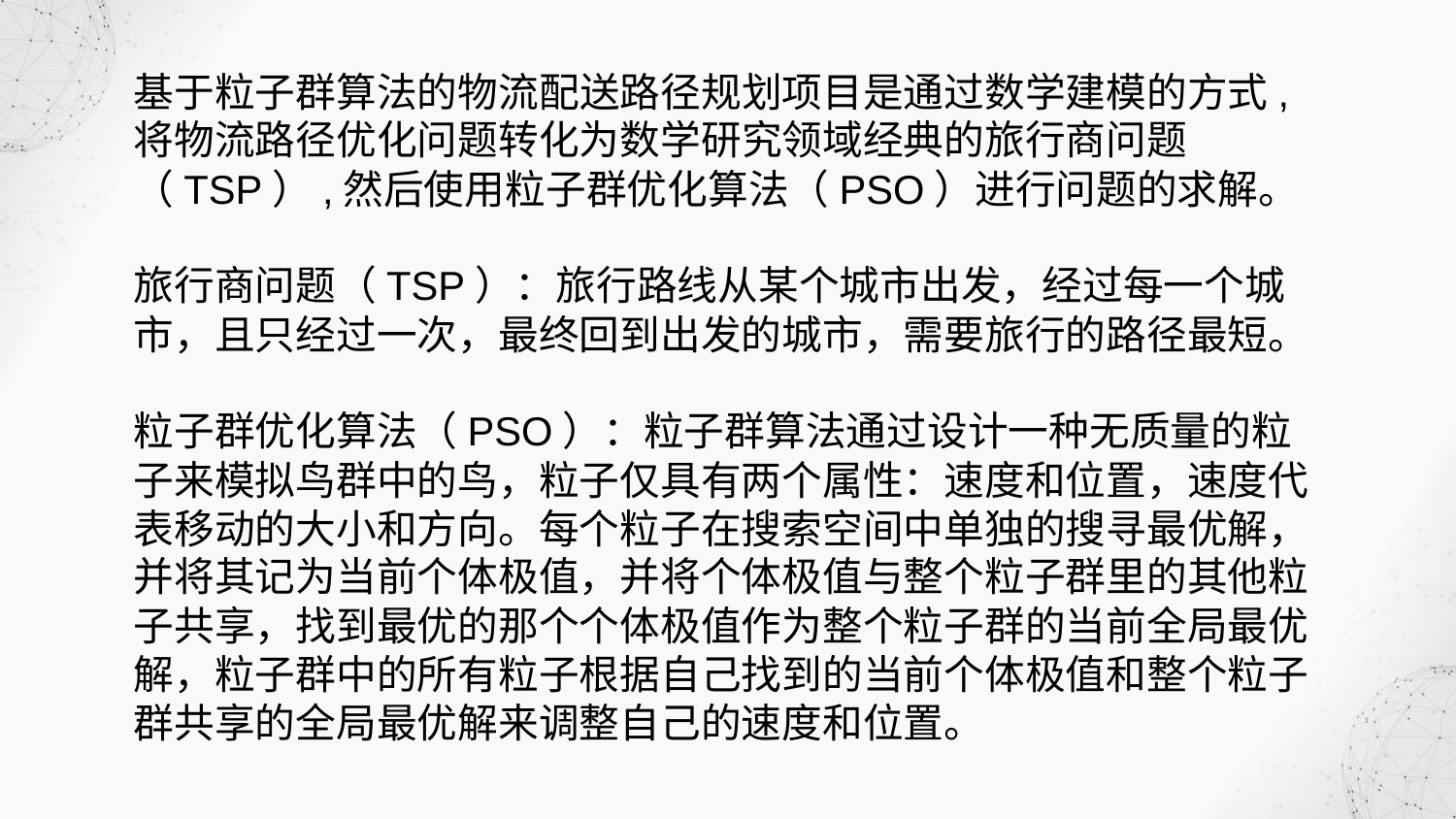

基于粒子群算法的物流配送路径规划项目是通过数学建模的方式,将物流路径优化问题转化为数学研究领域经典的旅行商问题（TSP）,然后使用粒子群优化算法（PSO）进行问题的求解。

旅行商问题（TSP）：旅行路线从某个城市出发，经过每一个城市，且只经过一次，最终回到出发的城市，需要旅行的路径最短。

粒子群优化算法（PSO）：粒子群算法通过设计一种无质量的粒子来模拟鸟群中的鸟，粒子仅具有两个属性：速度和位置，速度代表移动的大小和方向。每个粒子在搜索空间中单独的搜寻最优解，并将其记为当前个体极值，并将个体极值与整个粒子群里的其他粒子共享，找到最优的那个个体极值作为整个粒子群的当前全局最优解，粒子群中的所有粒子根据自己找到的当前个体极值和整个粒子群共享的全局最优解来调整自己的速度和位置。